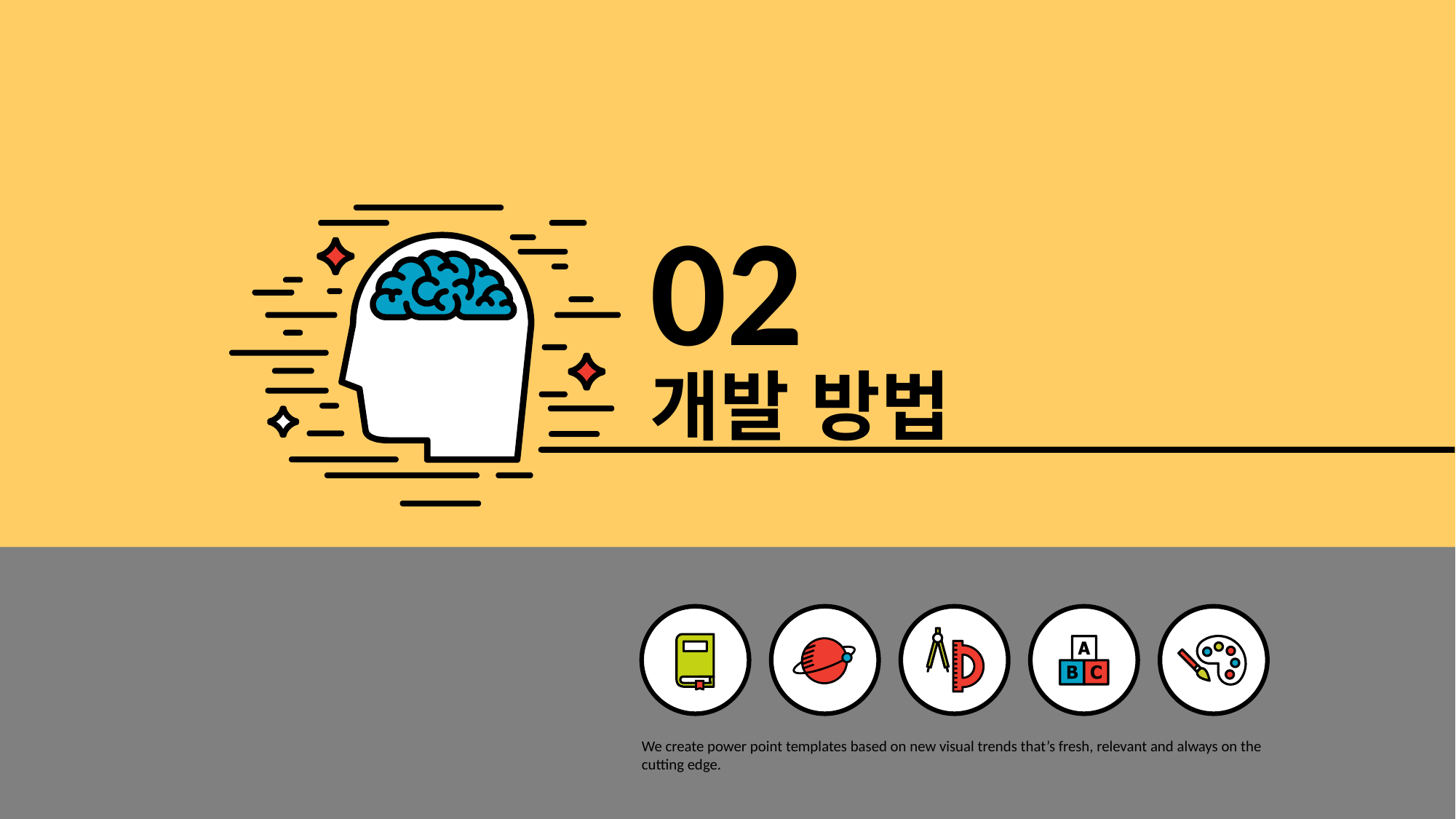

02
개발 방법

We create power point templates based on new visual trends that’s fresh, relevant and always on the cutting edge.